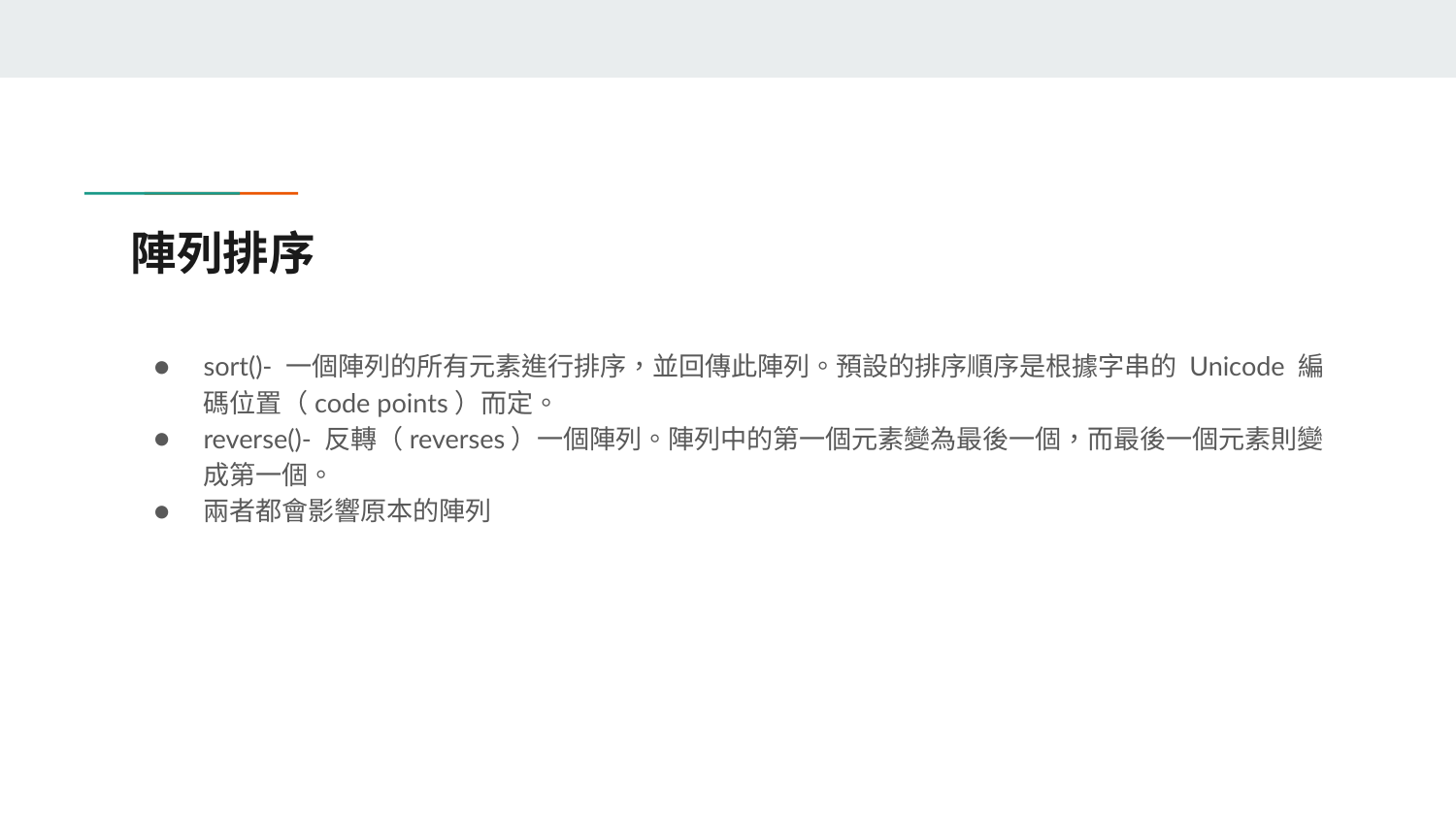

# 陣列排序
sort()- 一個陣列的所有元素進行排序，並回傳此陣列。預設的排序順序是根據字串的 Unicode 編碼位置（code points）而定。
reverse()- 反轉（reverses）一個陣列。陣列中的第一個元素變為最後一個，而最後一個元素則變成第一個。
兩者都會影響原本的陣列